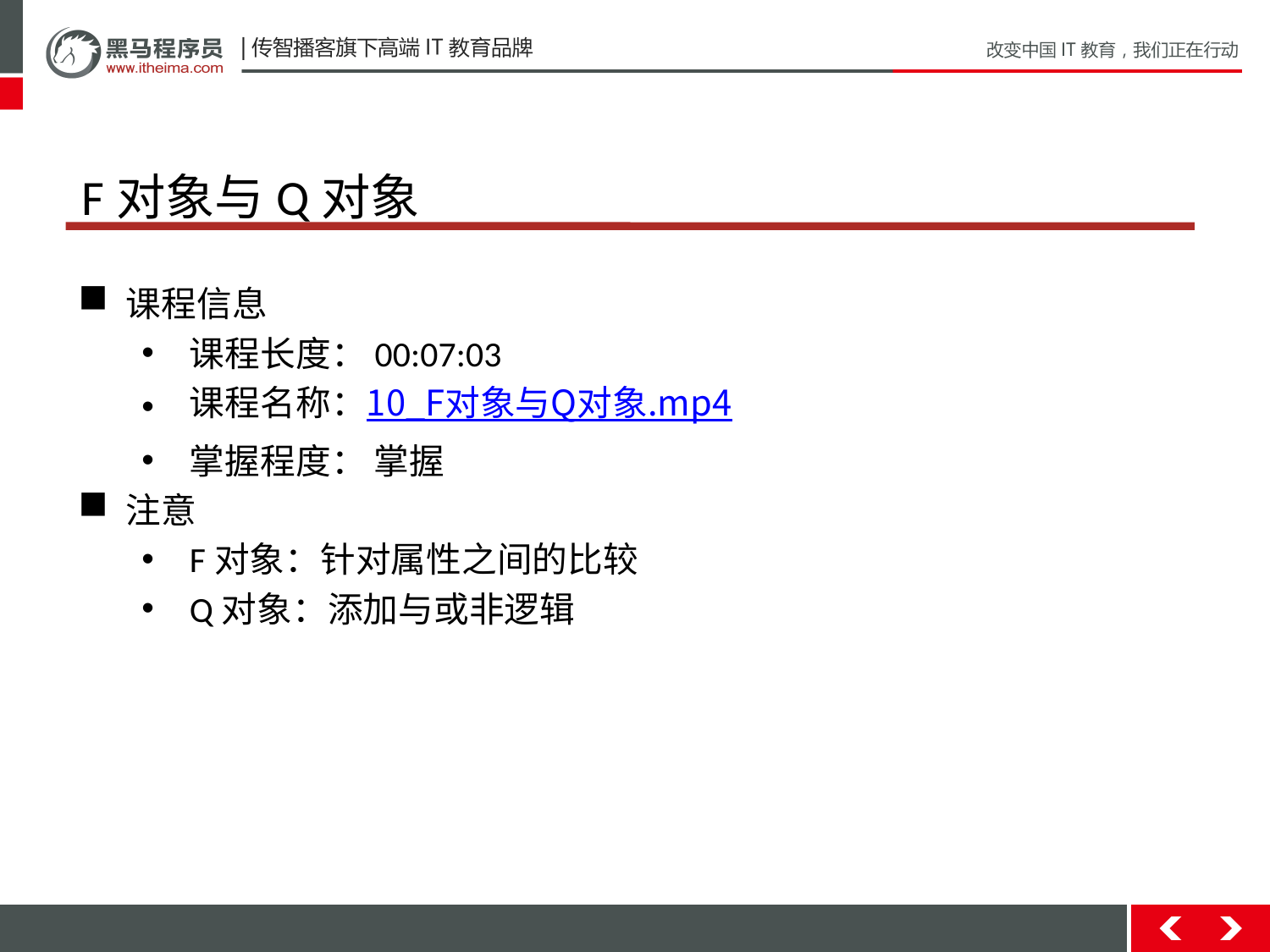

# F对象与Q对象

课程信息
课程长度：00:07:03
课程名称：10_F对象与Q对象.mp4
掌握程度： 掌握
注意
F对象：针对属性之间的比较
Q对象：添加与或非逻辑